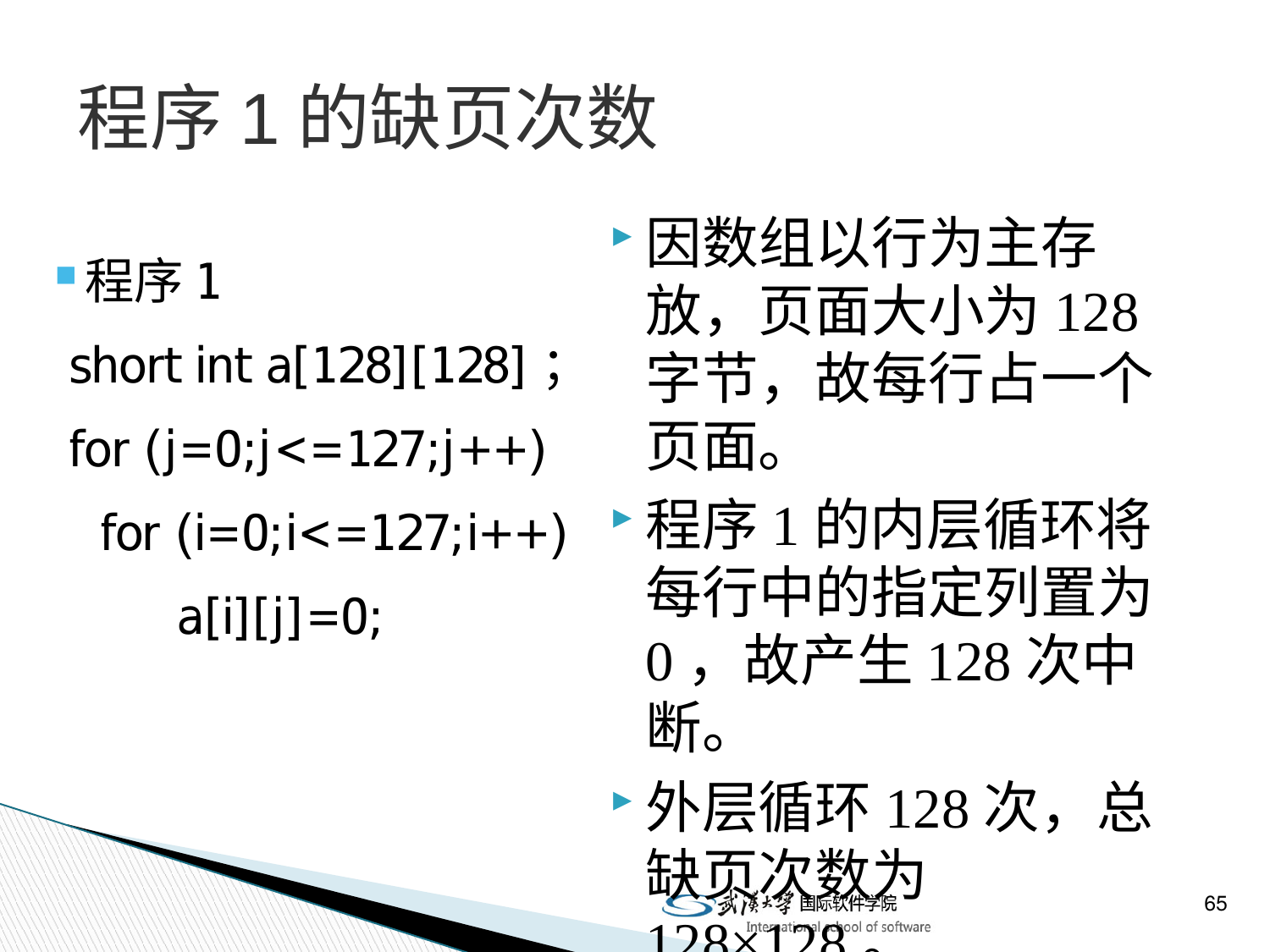

# 程序1的缺页次数
因数组以行为主存放，页面大小为128字节，故每行占一个页面。
程序1的内层循环将每行中的指定列置为0，故产生128次中断。
外层循环128次，总缺页次数为128×128。
程序1
 short int a[128][128]；
 for (j=0;j<=127;j++)
   for (i=0;i<=127;i++)
        a[i][j]=0;